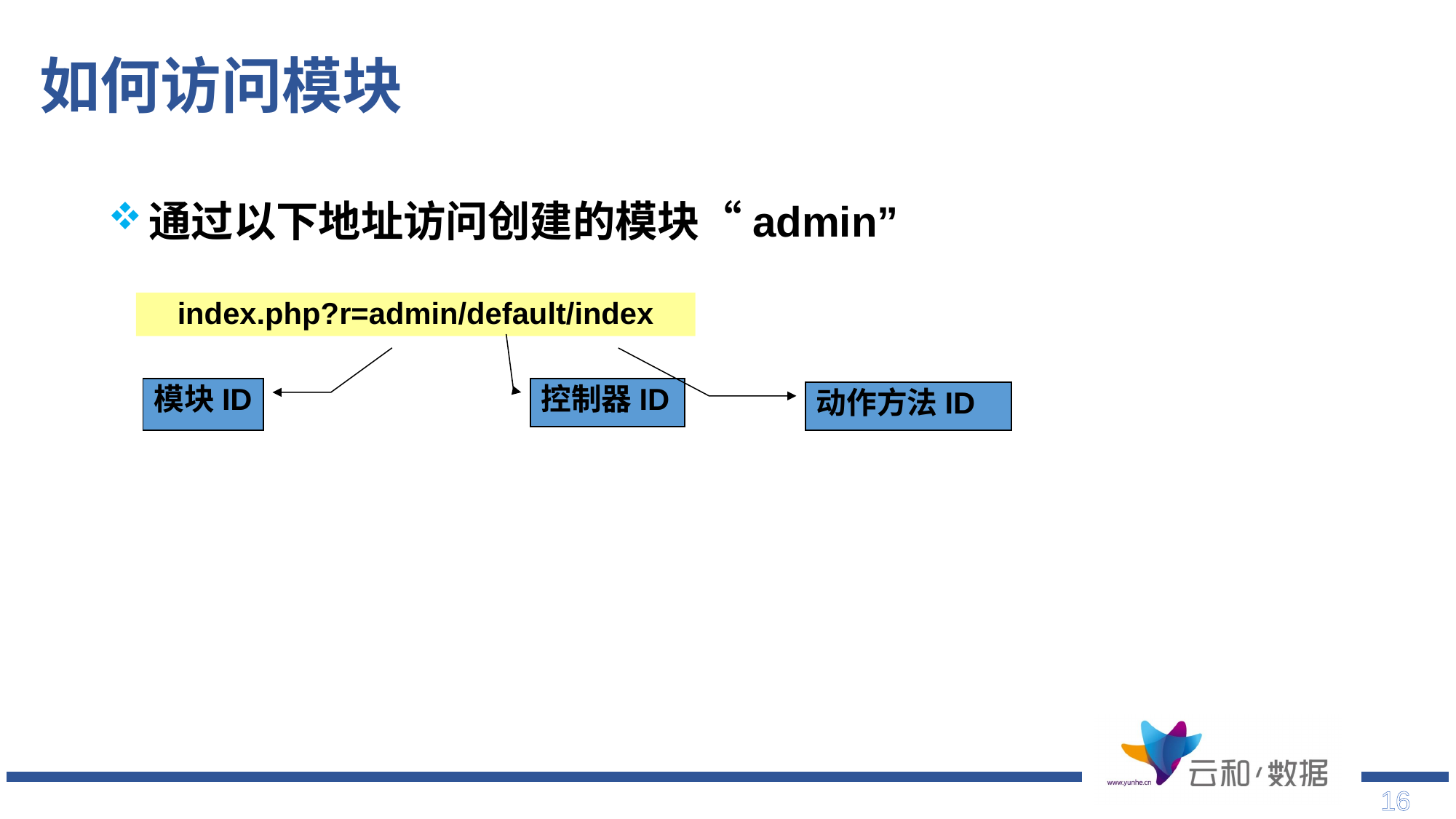

# 如何访问模块
如何访问模块？
通过以下地址访问创建的模块“admin”

index.php?r=admin/default/index
模块ID
控制器ID
动作方法ID